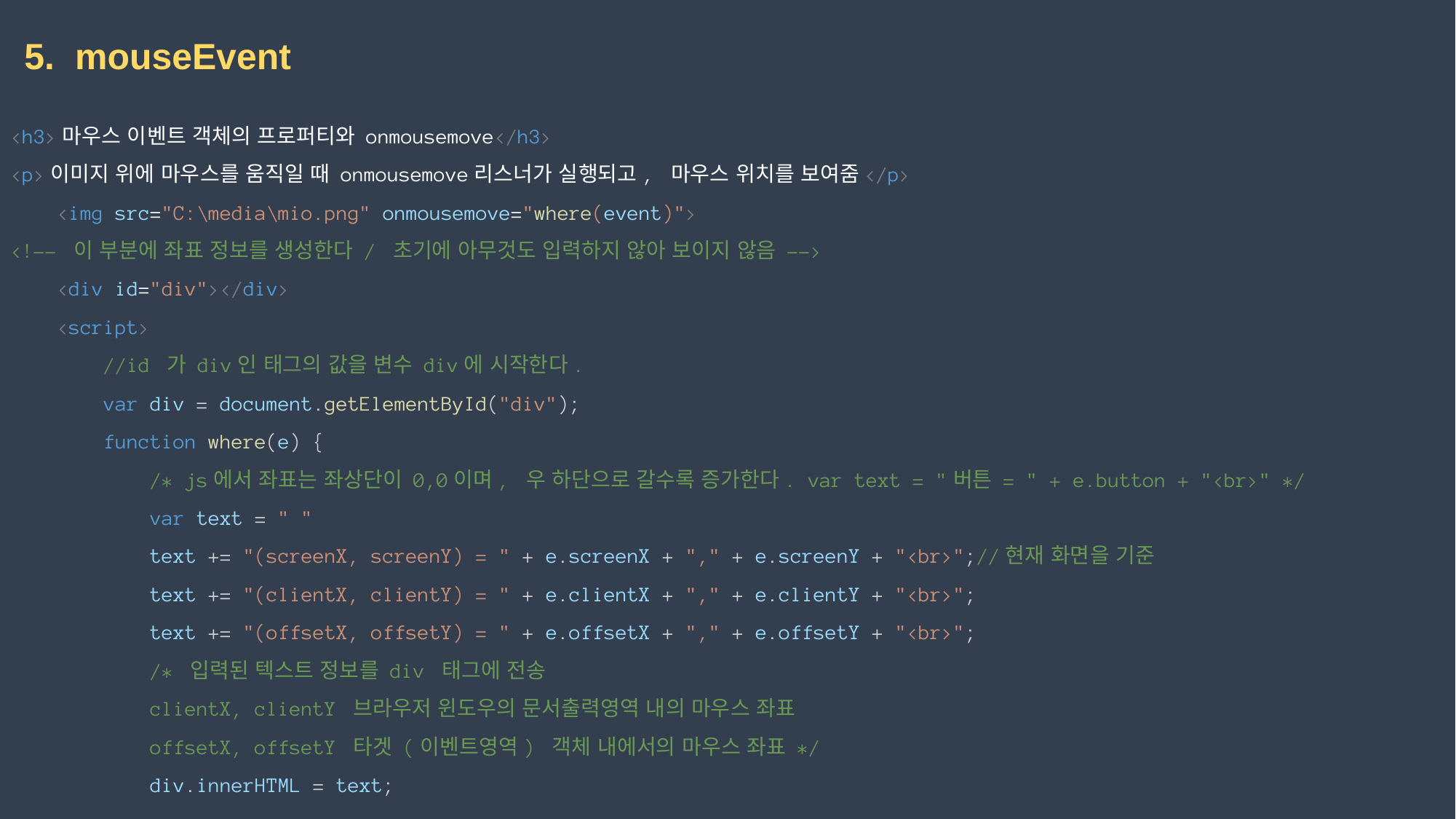

5.  mouseEvent
<h3>마우스 이벤트 객체의 프로퍼티와 onmousemove</h3>
<p>이미지 위에 마우스를 움직일 때 onmousemove리스너가 실행되고, 마우스 위치를 보여줌</p>
    <img src="C:\media\mio.png" onmousemove="where(event)">
<!-- 이 부분에 좌표 정보를 생성한다 / 초기에 아무것도 입력하지 않아 보이지 않음 -->
    <div id="div"></div>
    <script>
        //id 가 div인 태그의 값을 변수 div에 시작한다.
        var div = document.getElementById("div");
        function where(e) {
            /* js에서 좌표는 좌상단이 0,0이며, 우 하단으로 갈수록 증가한다. var text = "버튼 = " + e.button + "<br>" */
            var text = " "
            text += "(screenX, screenY) = " + e.screenX + "," + e.screenY + "<br>";//현재 화면을 기준
            text += "(clientX, clientY) = " + e.clientX + "," + e.clientY + "<br>";
            text += "(offsetX, offsetY) = " + e.offsetX + "," + e.offsetY + "<br>";
            /* 입력된 텍스트 정보를 div 태그에 전송
            clientX, clientY 브라우저 윈도우의 문서출력영역 내의 마우스 좌표
            offsetX, offsetY 타겟 (이벤트영역) 객체 내에서의 마우스 좌표 */
            div.innerHTML = text;
2023-03-20
권민지